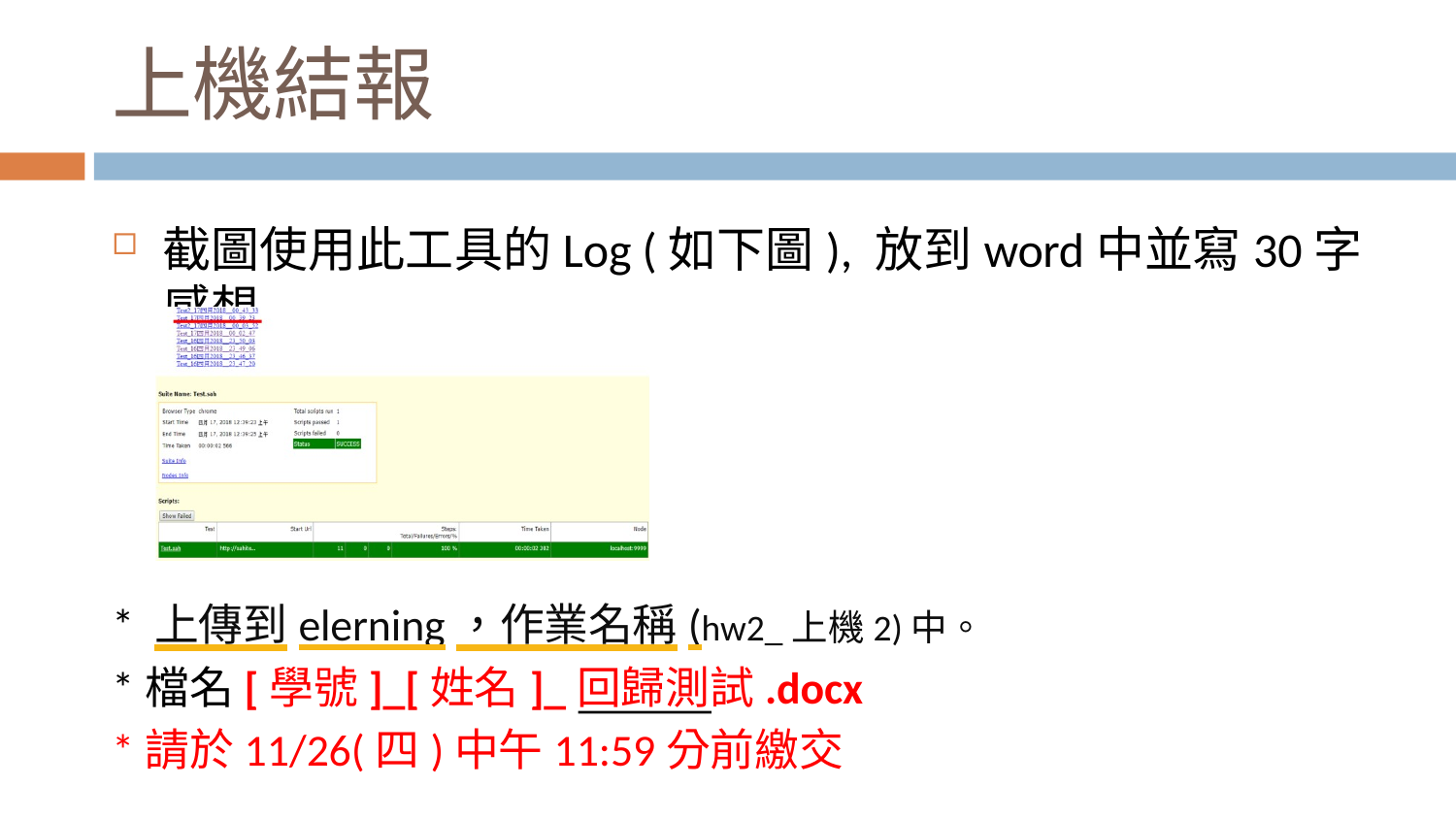

# 上機結報
截圖使用此工具的Log (如下圖), 放到word中並寫30字感想

* 上傳到elerning，作業名稱(hw2_上機2)中。
*檔名[學號]_[姓名]_回歸測試.docx
*請於11/26(四)中午11:59分前繳交